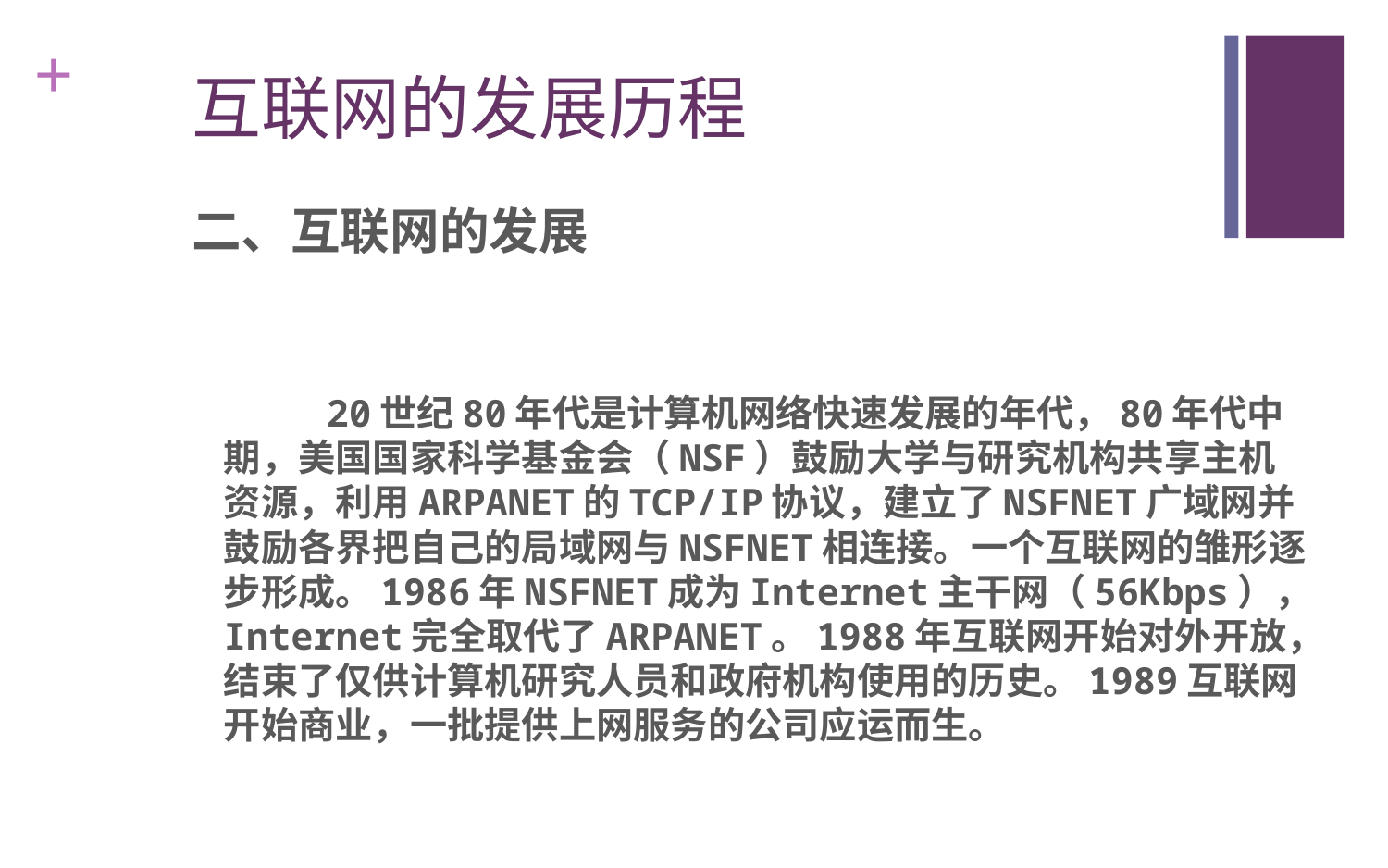

# 互联网的发展历程
二、互联网的发展

      20世纪80年代是计算机网络快速发展的年代，80年代中期，美国国家科学基金会（NSF）鼓励大学与研究机构共享主机资源，利用ARPANET的TCP/IP协议，建立了NSFNET广域网并鼓励各界把自己的局域网与NSFNET相连接。一个互联网的雏形逐步形成。1986年NSFNET成为Internet主干网（56Kbps），Internet完全取代了ARPANET。1988年互联网开始对外开放，结束了仅供计算机研究人员和政府机构使用的历史。1989互联网开始商业，一批提供上网服务的公司应运而生。